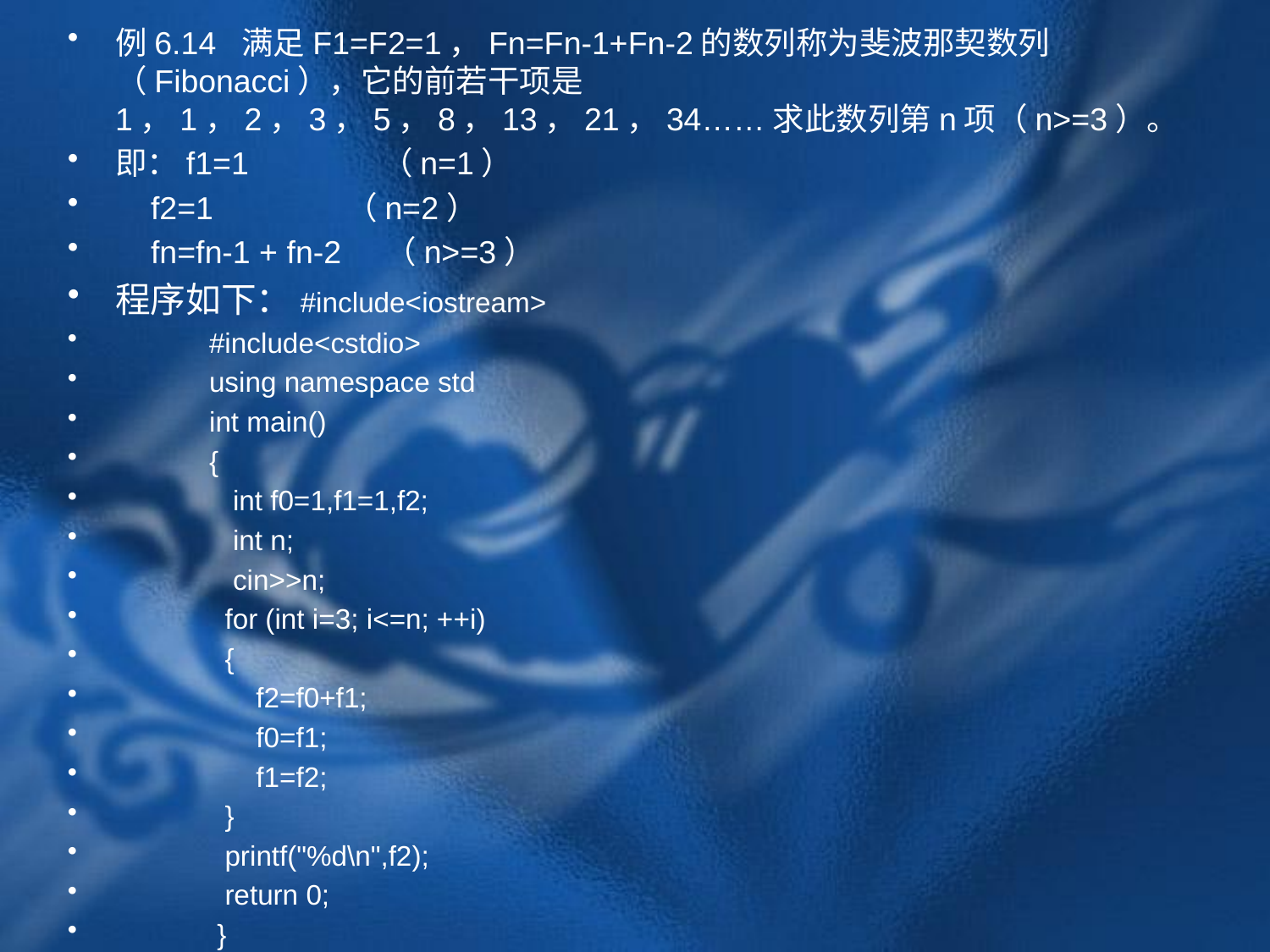

例6.14  满足F1=F2=1，Fn=Fn-1+Fn-2的数列称为斐波那契数列（Fibonacci），它的前若干项是1，1，2，3，5，8，13，21，34……求此数列第n项（n>=3）。
即：f1=1              （n=1）
    f2=1              （n=2）
    fn=fn-1 + fn-2    （n>=3）
程序如下：#include<iostream>
            #include<cstdio>
            using namespace std
            int main()
            {
               int f0=1,f1=1,f2;
               int n;
               cin>>n;
              for (int i=3; i<=n; ++i)
              {
                  f2=f0+f1;
                  f0=f1;
                  f1=f2;
              }
              printf("%d\n",f2);
              return 0;
             }